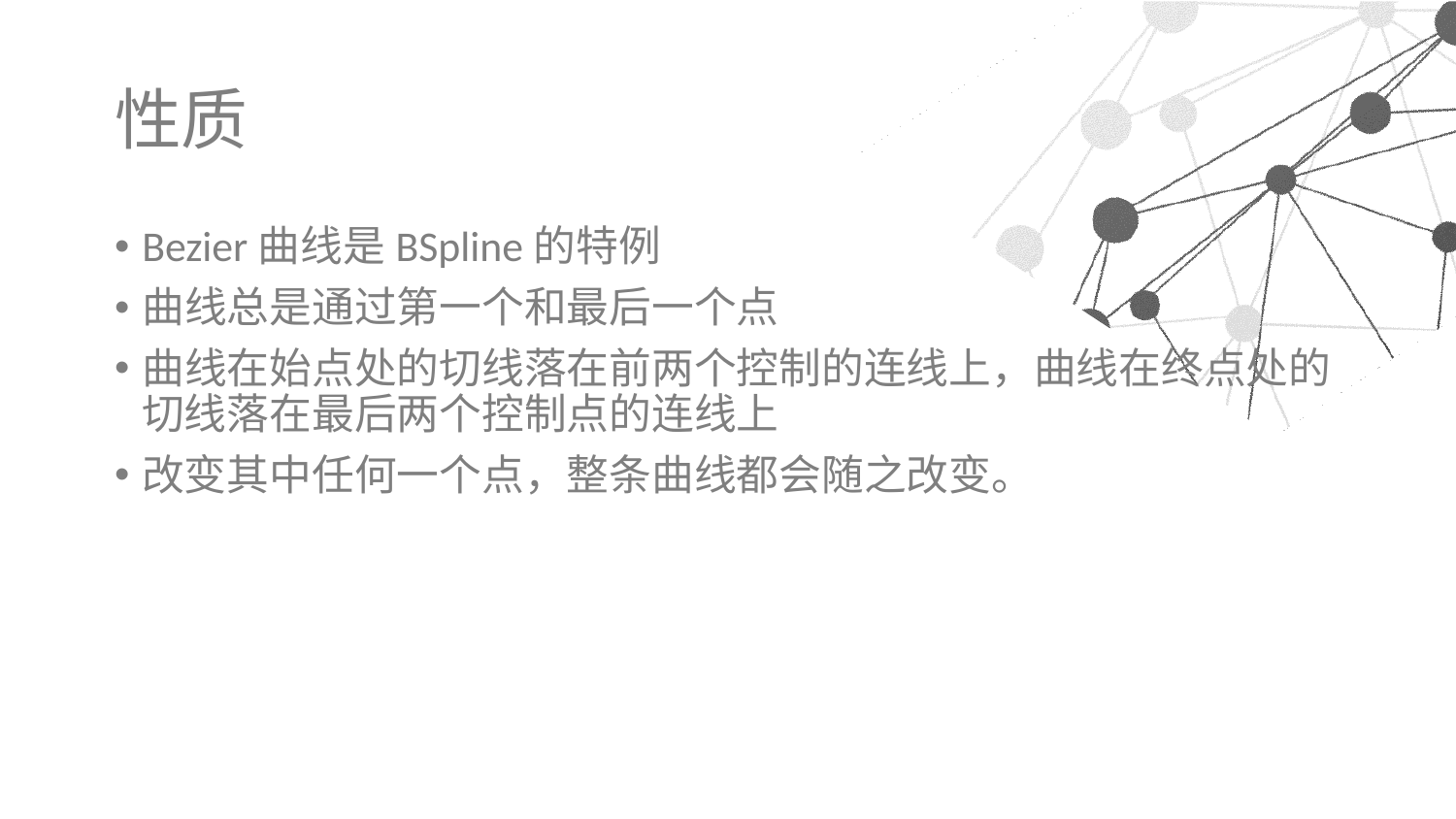

# 性质
Bezier曲线是BSpline的特例
曲线总是通过第一个和最后一个点
曲线在始点处的切线落在前两个控制的连线上，曲线在终点处的切线落在最后两个控制点的连线上
改变其中任何一个点，整条曲线都会随之改变。